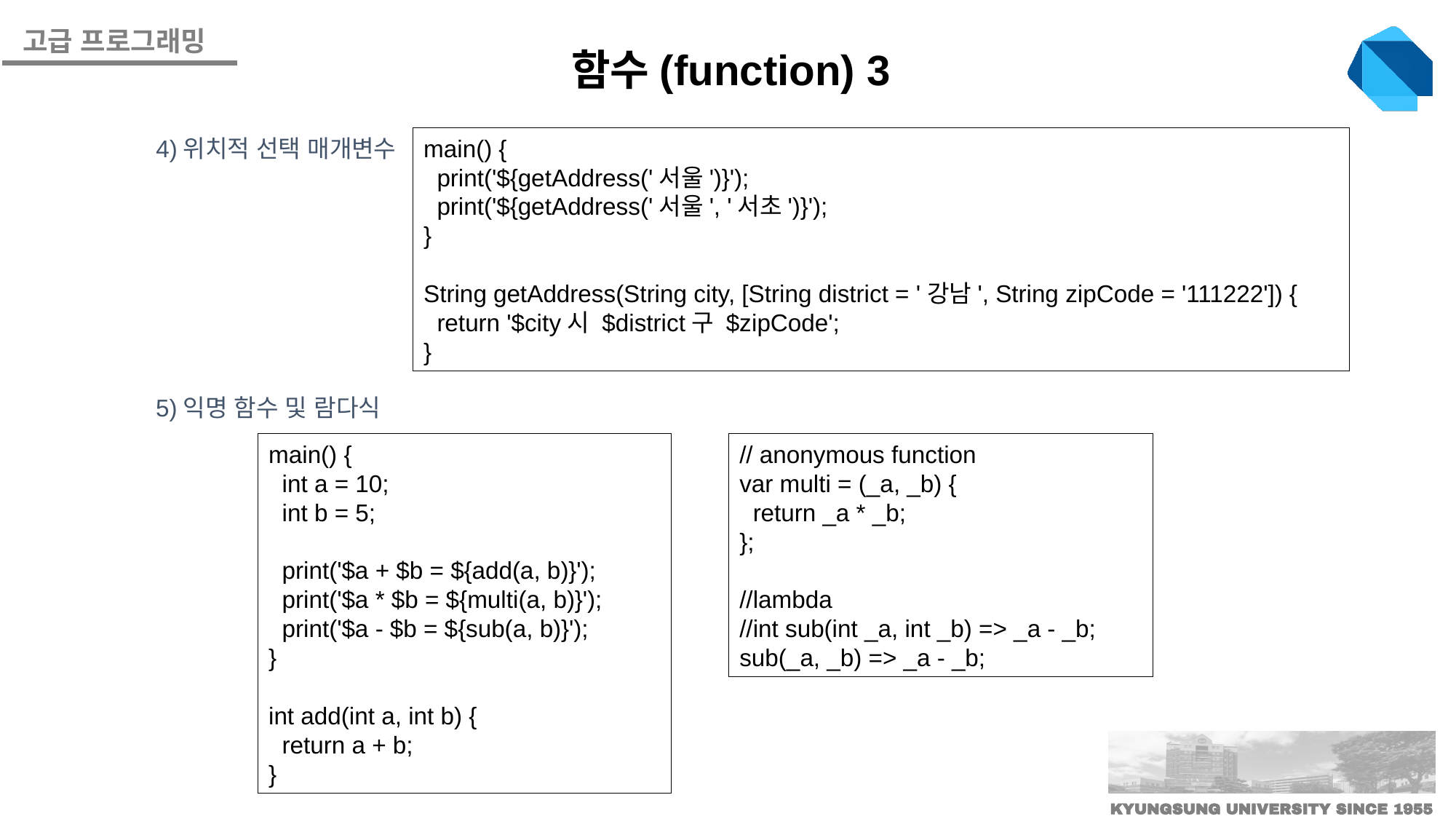

함수(function) 3
4)위치적 선택 매개변수
main() {
  print('${getAddress('서울')}');
  print('${getAddress('서울', '서초')}');
}

String getAddress(String city, [String district = '강남', String zipCode = '111222']) {
  return '$city시 $district구 $zipCode';
}
5)익명 함수 및 람다식
main() {
  int a = 10;
  int b = 5;

  print('$a + $b = ${add(a, b)}');
  print('$a * $b = ${multi(a, b)}');
  print('$a - $b = ${sub(a, b)}');
}

int add(int a, int b) {
  return a + b;
}
// anonymous function
var multi = (_a, _b) {
  return _a * _b;
};

//lambda
//int sub(int _a, int _b) => _a - _b;
sub(_a, _b) => _a - _b;